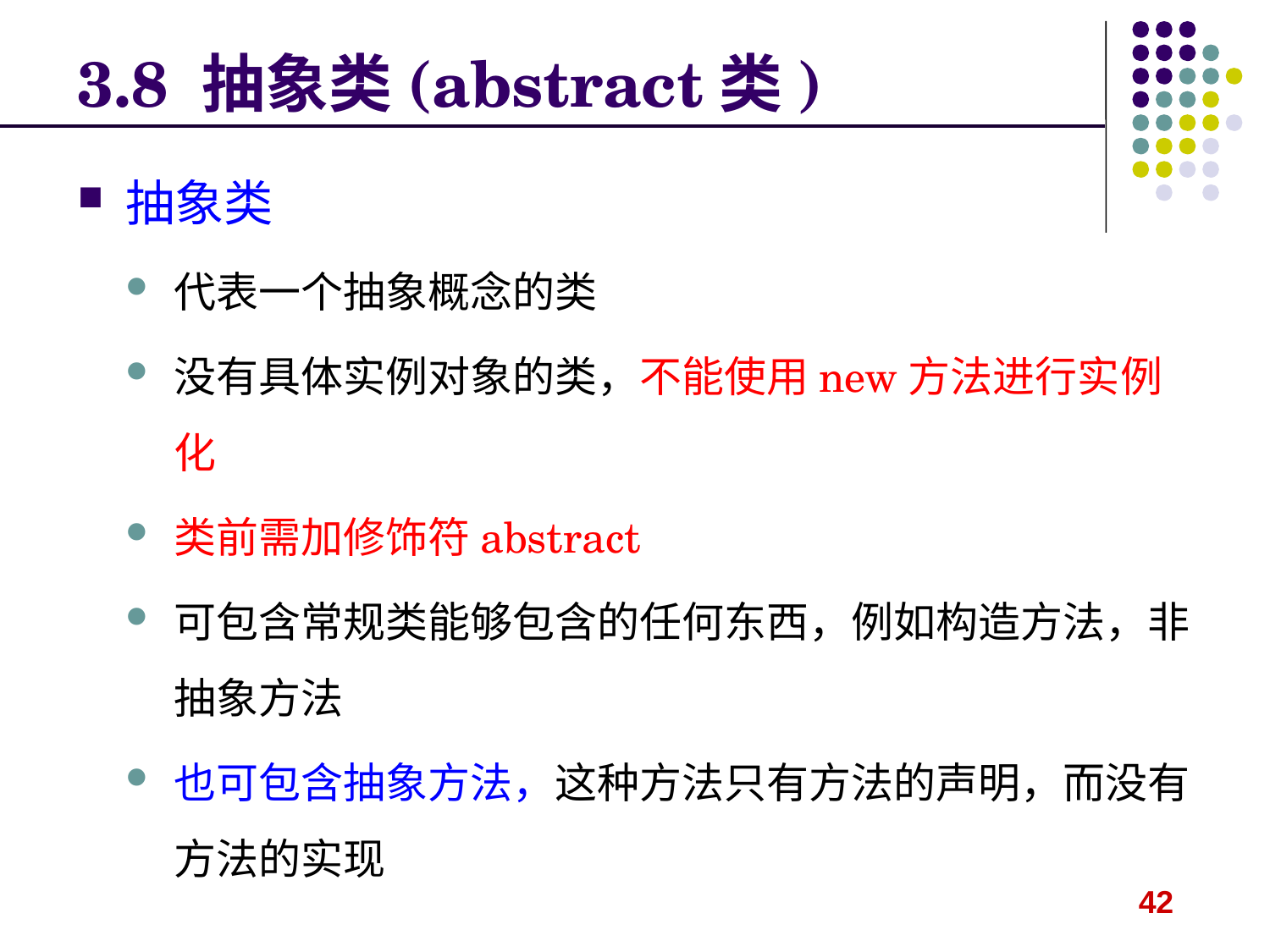

# 3.8 抽象类(abstract类)
抽象类
代表一个抽象概念的类
没有具体实例对象的类，不能使用new方法进行实例化
类前需加修饰符abstract
可包含常规类能够包含的任何东西，例如构造方法，非抽象方法
也可包含抽象方法，这种方法只有方法的声明，而没有方法的实现